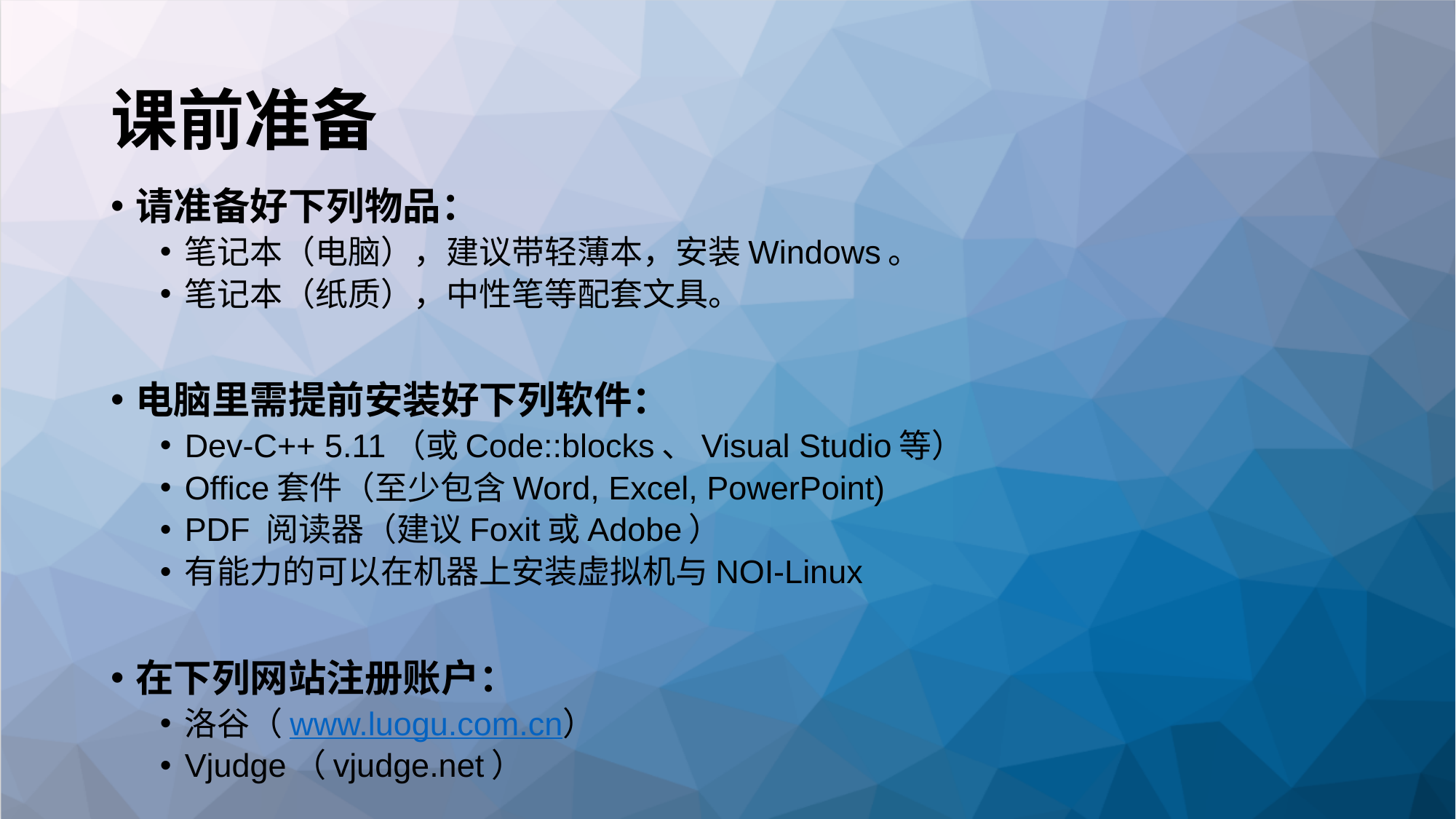

# 课前准备
请准备好下列物品：
笔记本（电脑），建议带轻薄本，安装Windows。
笔记本（纸质），中性笔等配套文具。

电脑里需提前安装好下列软件：
Dev-C++ 5.11（或Code::blocks、Visual Studio等）
Office套件（至少包含Word, Excel, PowerPoint)
PDF 阅读器（建议Foxit或Adobe）
有能力的可以在机器上安装虚拟机与NOI-Linux

在下列网站注册账户：
洛谷（www.luogu.com.cn）
Vjudge（vjudge.net）